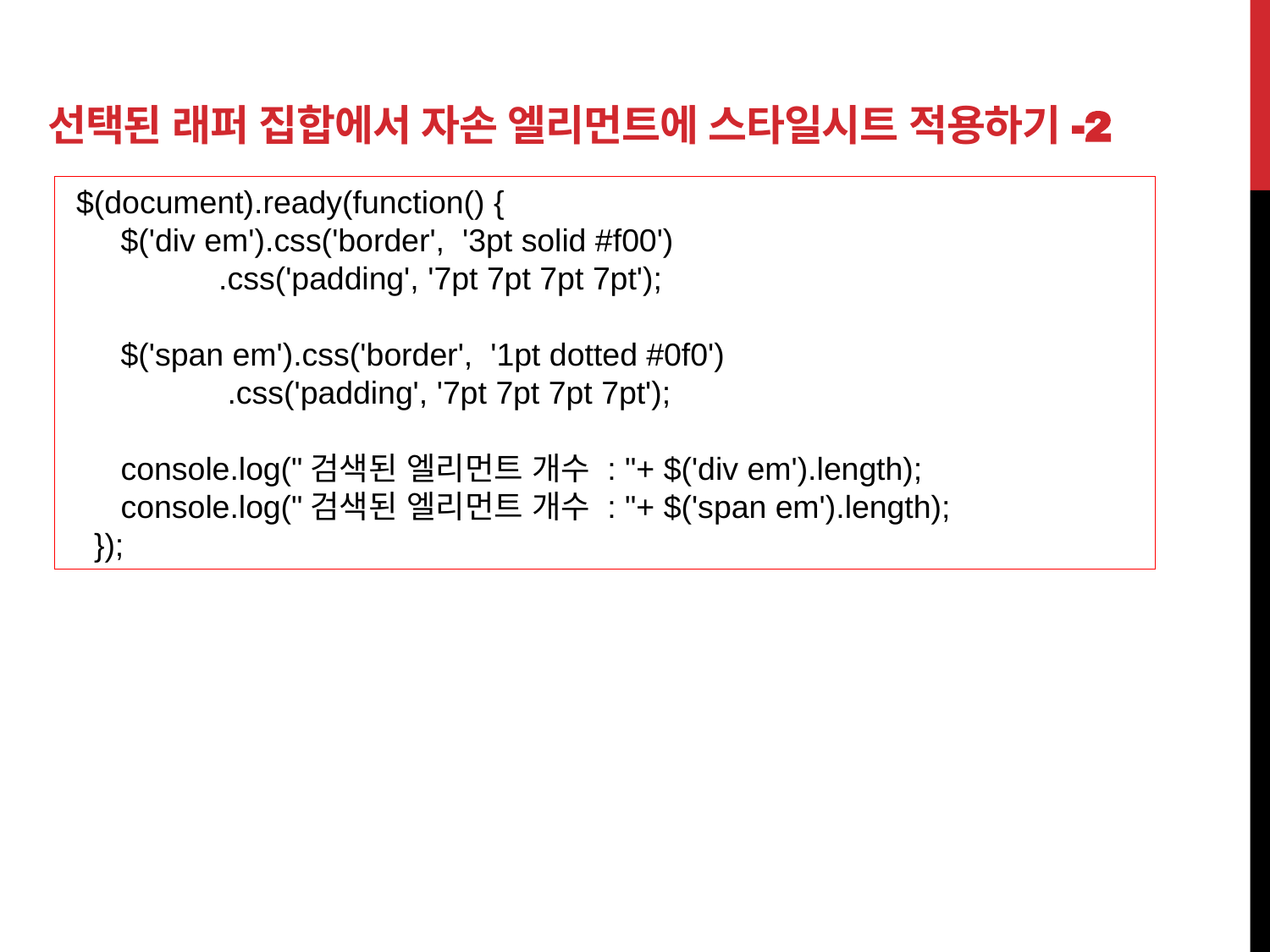

# 선택된 래퍼 집합에서 자손 엘리먼트에 스타일시트 적용하기-2
 $(document).ready(function() {
      $('div em').css('border',  '3pt solid #f00')
                 .css('padding', '7pt 7pt 7pt 7pt');

      $('span em').css('border',  '1pt dotted #0f0')
                  .css('padding', '7pt 7pt 7pt 7pt');

      console.log("검색된 엘리먼트 개수 : "+ $('div em').length);
      console.log("검색된 엘리먼트 개수 : "+ $('span em').length);
   });